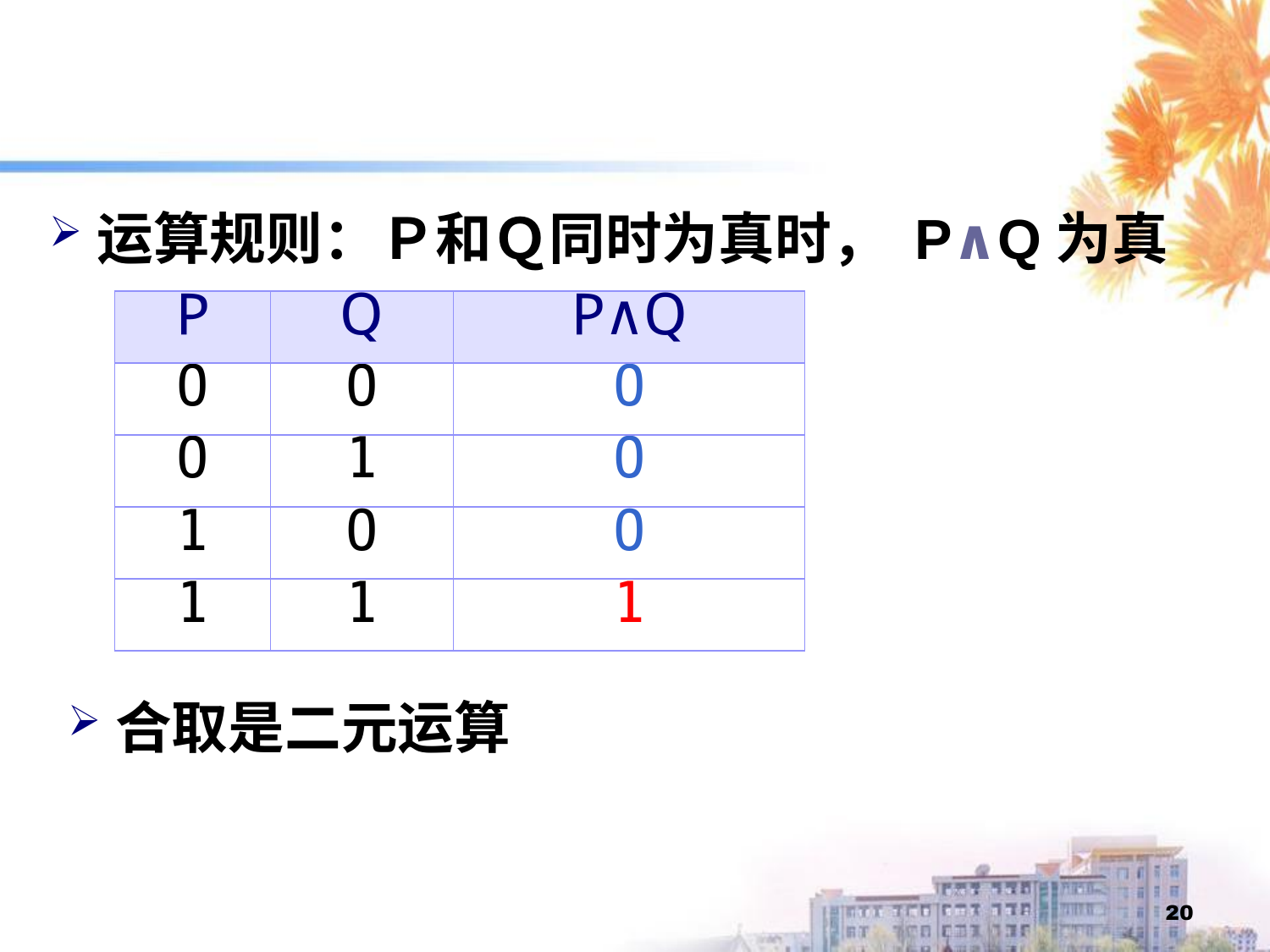

运算规则：Ｐ和Ｑ同时为真时， P∧Q为真

| P | Q | P∧Q |
| --- | --- | --- |
| 0 | 0 | 0 |
| 0 | 1 | 0 |
| 1 | 0 | 0 |
| 1 | 1 | 1 |
合取是二元运算

20